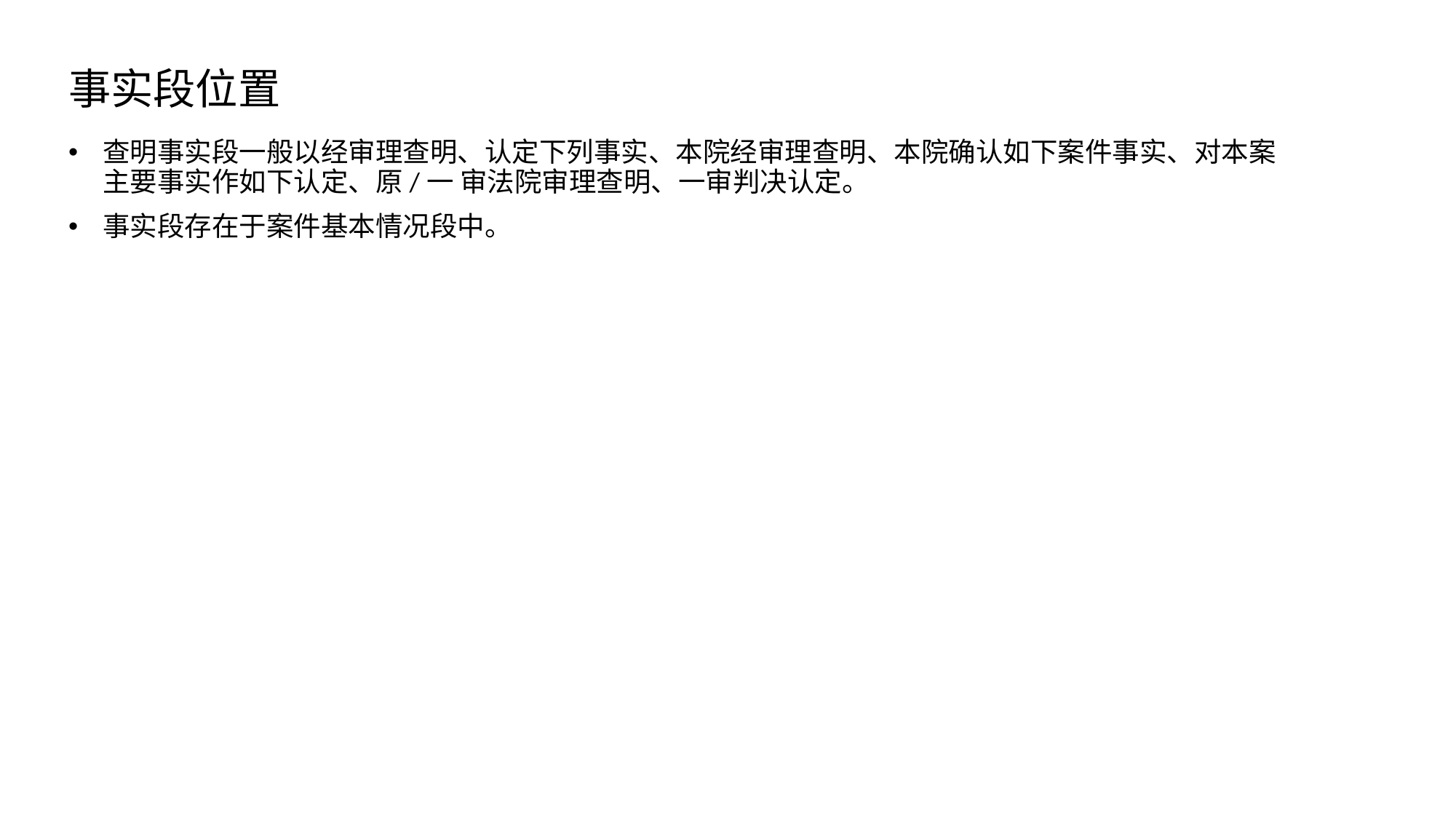

# 事实段位置
查明事实段一般以经审理查明、认定下列事实、本院经审理查明、本院确认如下案件事实、对本案主要事实作如下认定、原/一 审法院审理查明、一审判决认定。
事实段存在于案件基本情况段中。